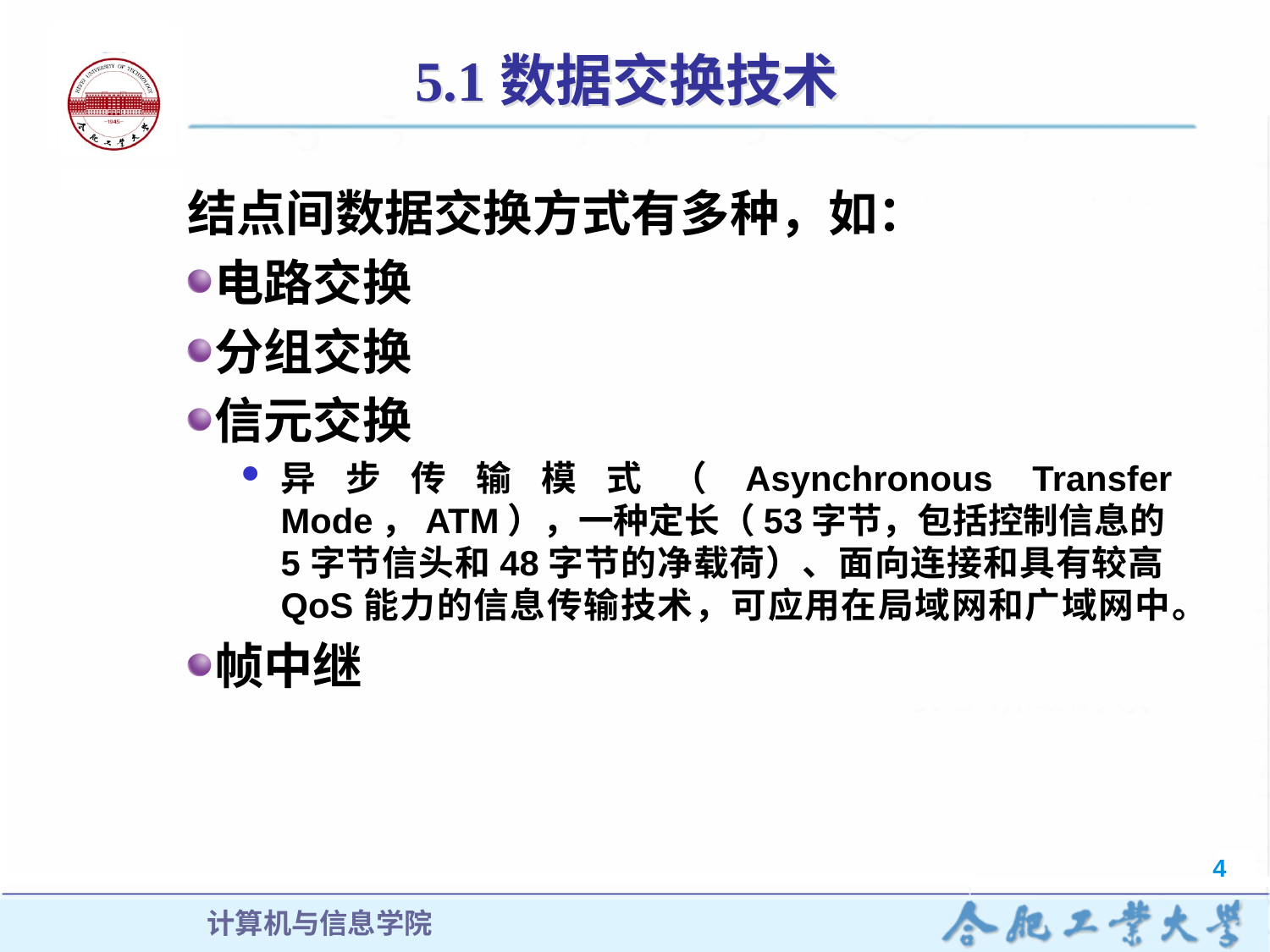

# 5.1数据交换技术
结点间数据交换方式有多种，如：
电路交换
分组交换
信元交换
异步传输模式（Asynchronous Transfer Mode，ATM），一种定长（53字节，包括控制信息的5字节信头和48字节的净载荷）、面向连接和具有较高QoS能力的信息传输技术，可应用在局域网和广域网中。
帧中继